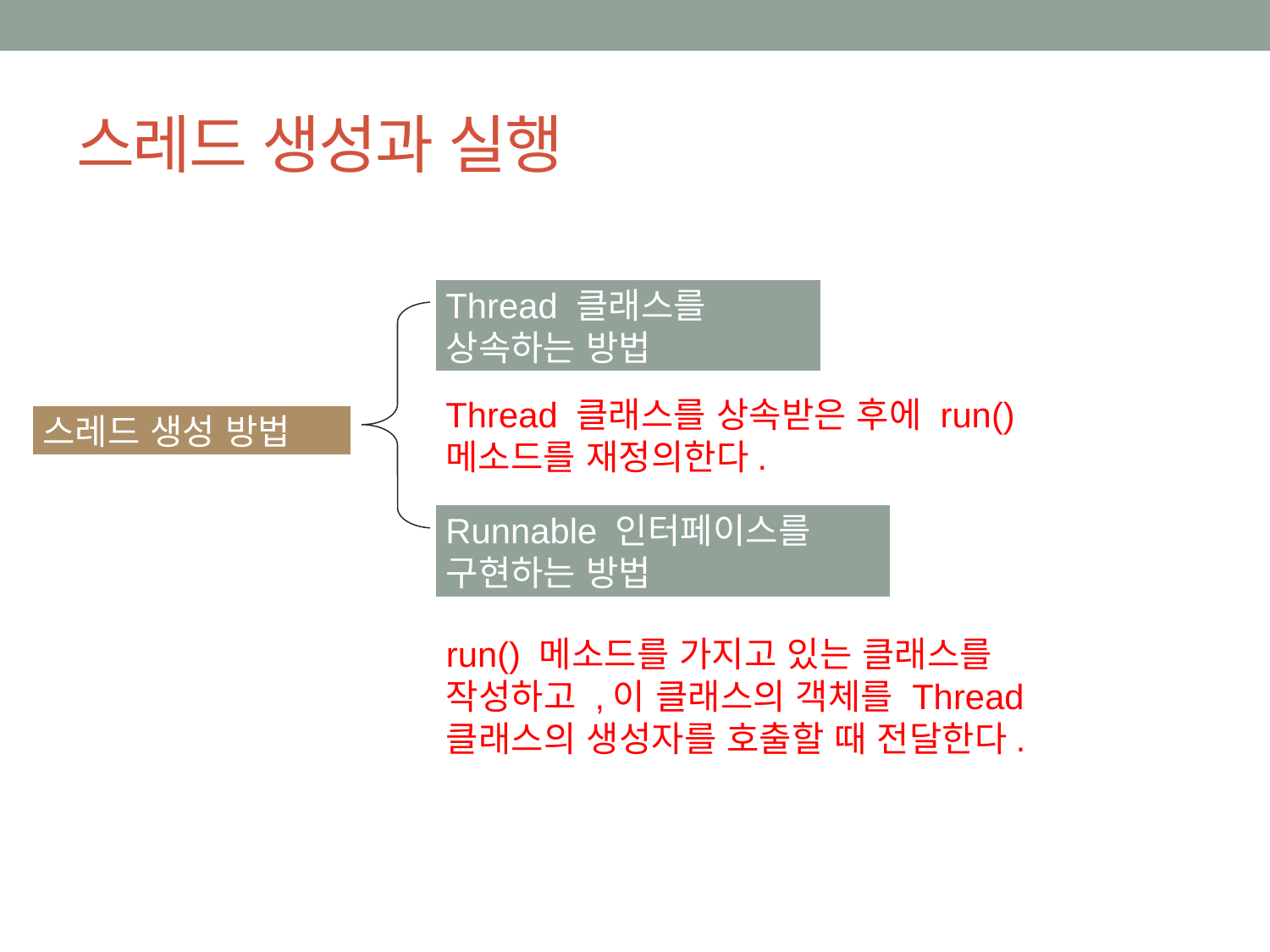

# 스레드 생성과 실행
Thread 클래스를 상속하는 방법

Thread 클래스를 상속받은 후에 run() 메소드를 재정의한다.
스레드 생성 방법
Runnable 인터페이스를 구현하는 방법
run() 메소드를 가지고 있는 클래스를 작성하고 ,이 클래스의 객체를 Thread 클래스의 생성자를 호출할 때 전달한다.